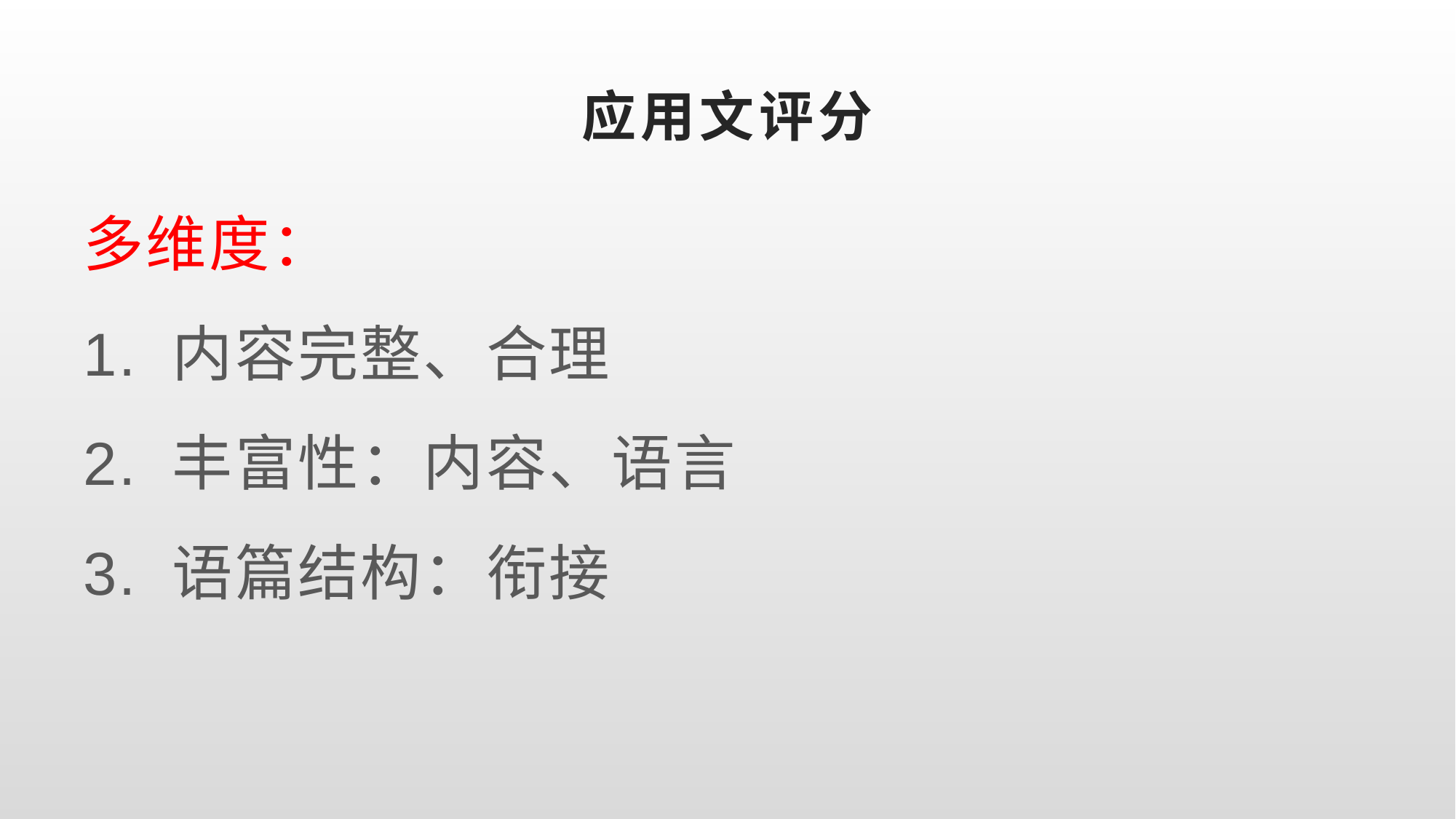

# 应用文评分
多维度：
1. 内容完整、合理
2. 丰富性：内容、语言
3. 语篇结构：衔接